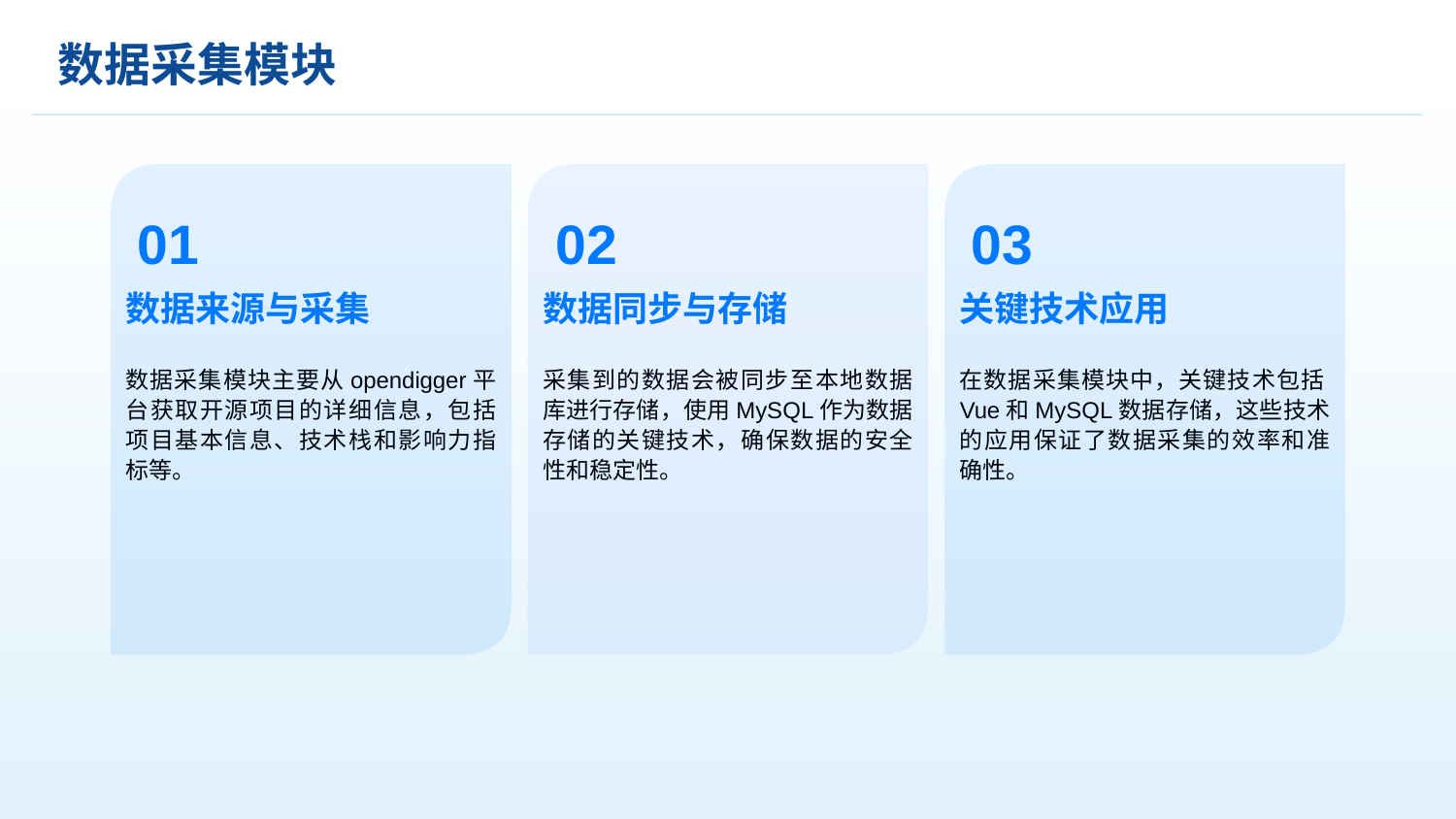

数据采集模块

01
02
03
数据来源与采集
数据同步与存储
关键技术应用
数据采集模块主要从opendigger平台获取开源项目的详细信息，包括项目基本信息、技术栈和影响力指标等。
采集到的数据会被同步至本地数据库进行存储，使用MySQL作为数据存储的关键技术，确保数据的安全性和稳定性。
在数据采集模块中，关键技术包括Vue和MySQL数据存储，这些技术的应用保证了数据采集的效率和准确性。